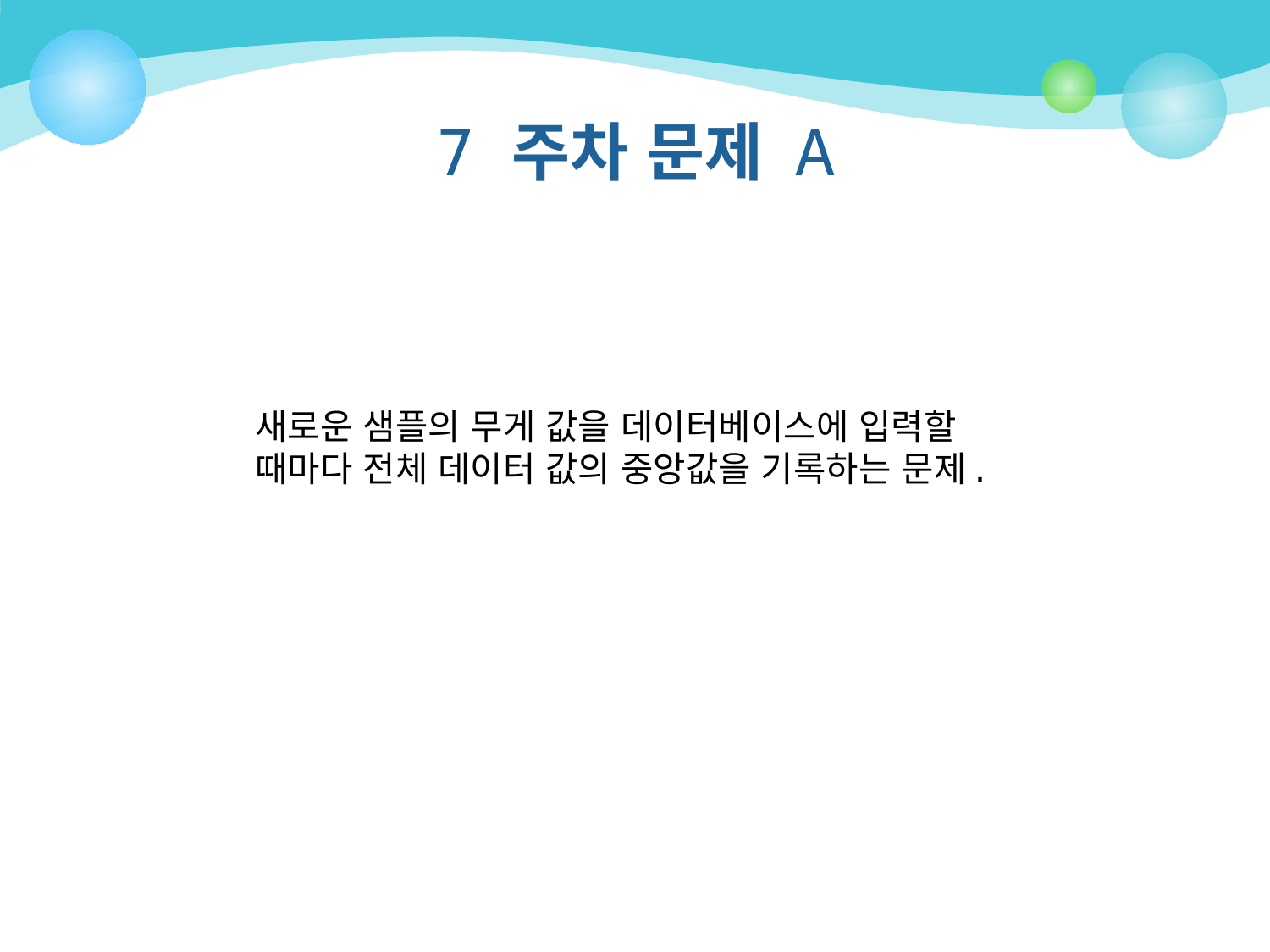

# 7 주차 문제 A

새로운 샘플의 무게 값을 데이터베이스에 입력할 때마다 전체 데이터 값의 중앙값을 기록하는 문제.